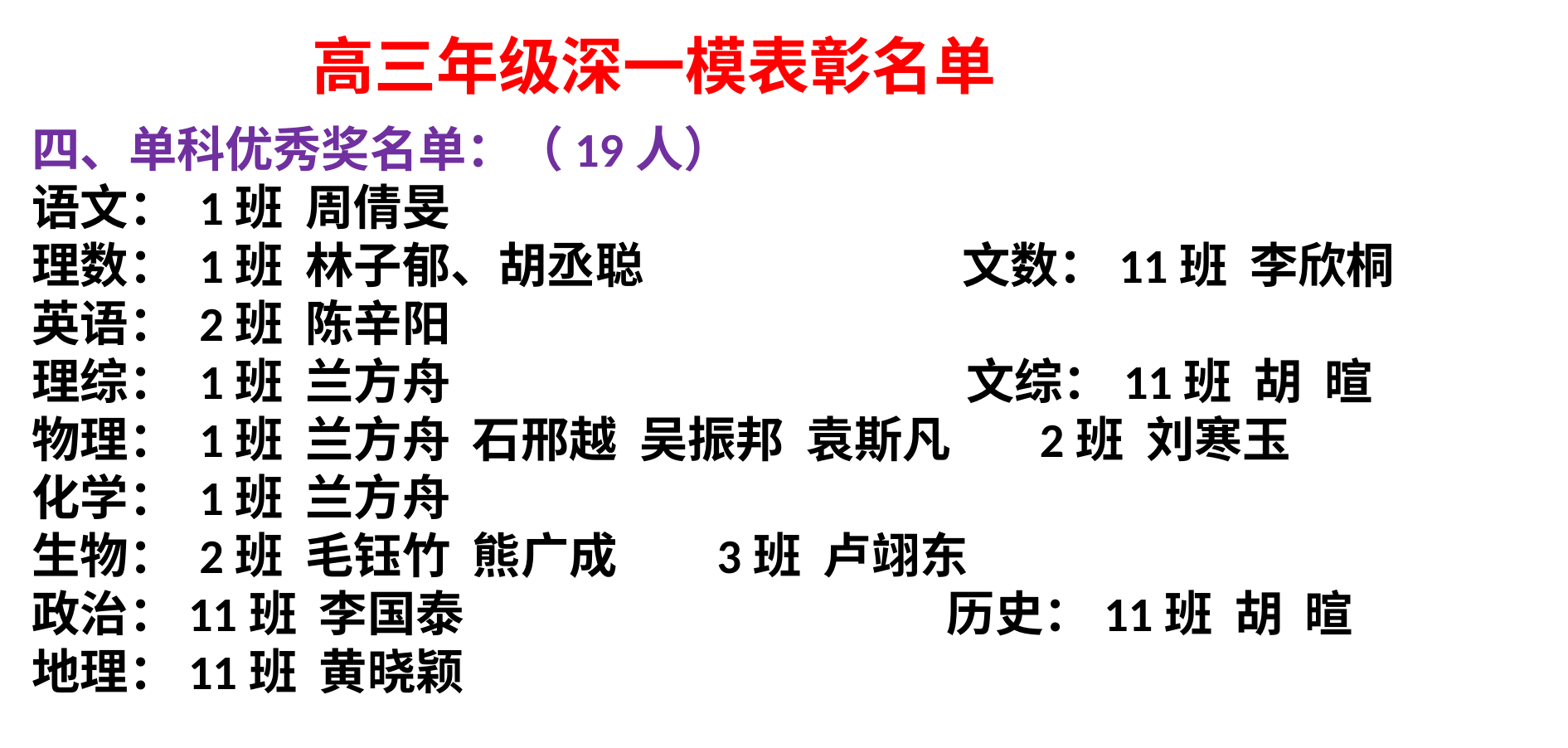

高三年级深一模表彰名单
四、单科优秀奖名单：（19人）
语文： 1班  周倩旻
理数： 1班  林子郁、胡丞聪                             文数：11班  李欣桐
英语： 2班  陈辛阳
理综： 1班  兰方舟                                               文综：11班  胡  暄
物理： 1班  兰方舟  石邢越  吴振邦  袁斯凡       2班  刘寒玉
化学： 1班  兰方舟
生物： 2班  毛钰竹  熊广成        3班  卢翊东
政治：11班  李国泰                                            历史：11班  胡  暄
地理：11班  黄晓颖